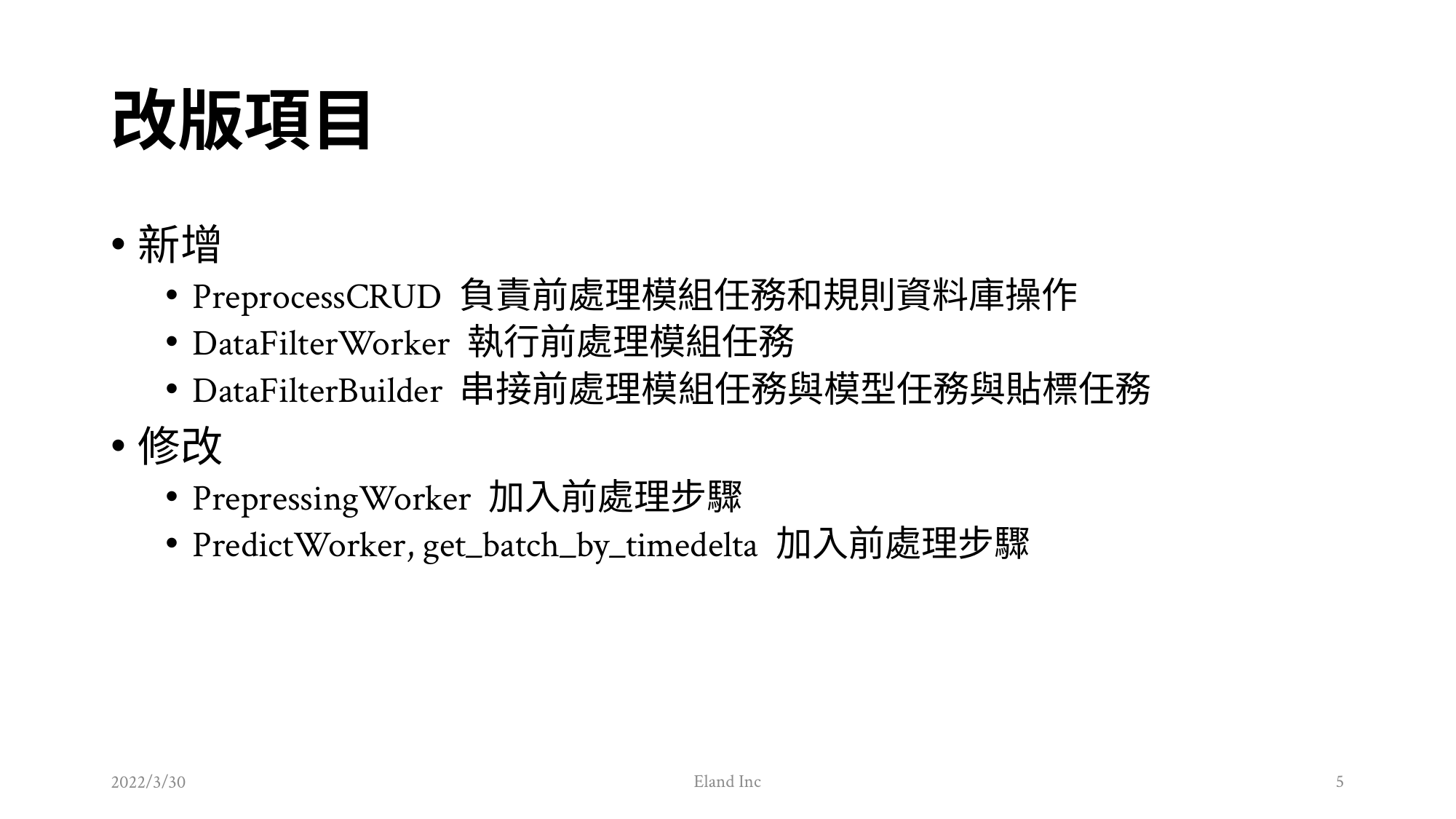

# 改版項目
新增
PreprocessCRUD 負責前處理模組任務和規則資料庫操作
DataFilterWorker 執行前處理模組任務
DataFilterBuilder 串接前處理模組任務與模型任務與貼標任務
修改
PrepressingWorker 加入前處理步驟
PredictWorker, get_batch_by_timedelta 加入前處理步驟

2022/3/30
Eland Inc
5